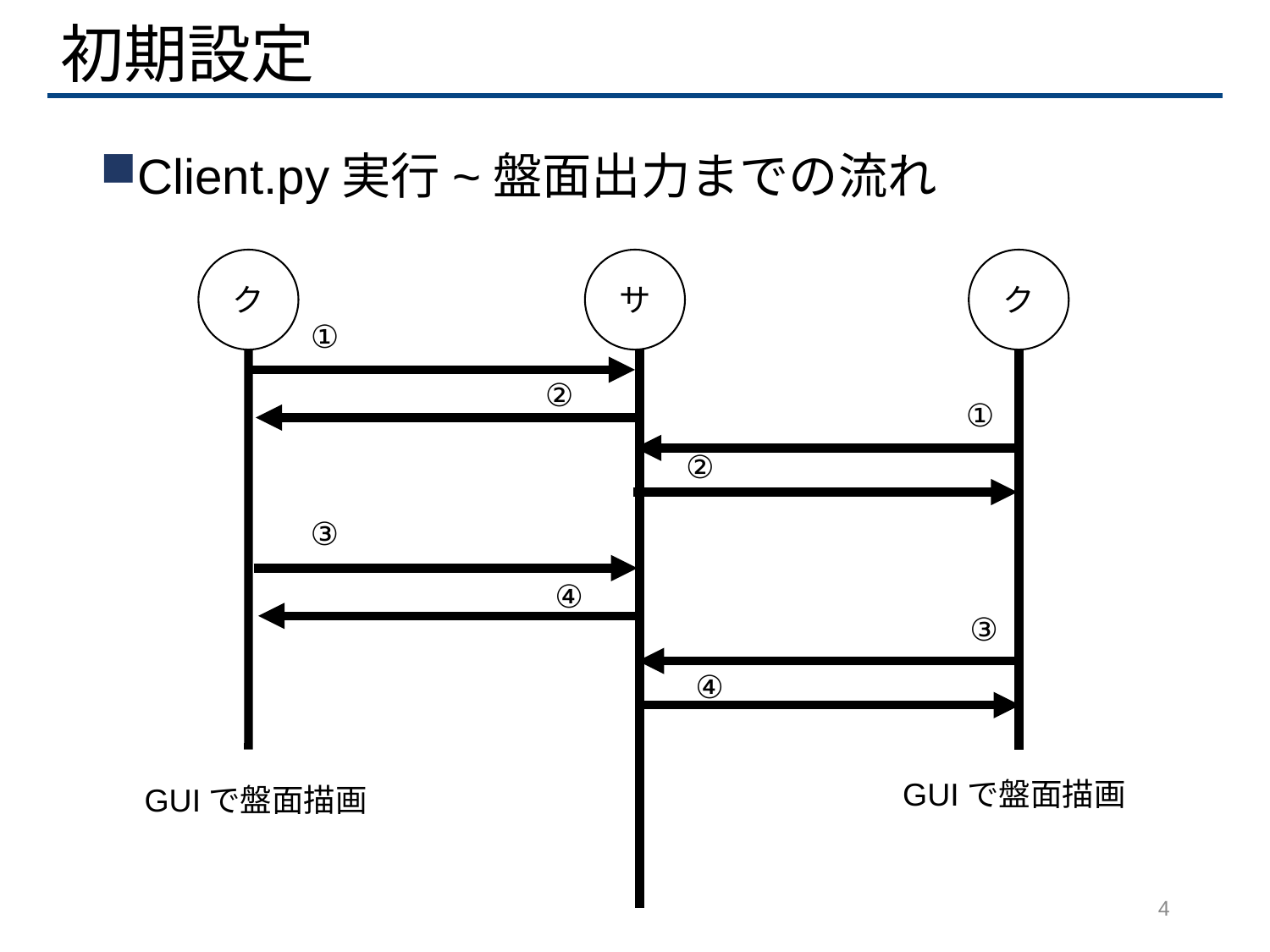

# 初期設定
Client.py実行~盤面出力までの流れ
ク
サ
ク
①
②
①
②
③
④
③
④
GUIで盤面描画
GUIで盤面描画
4